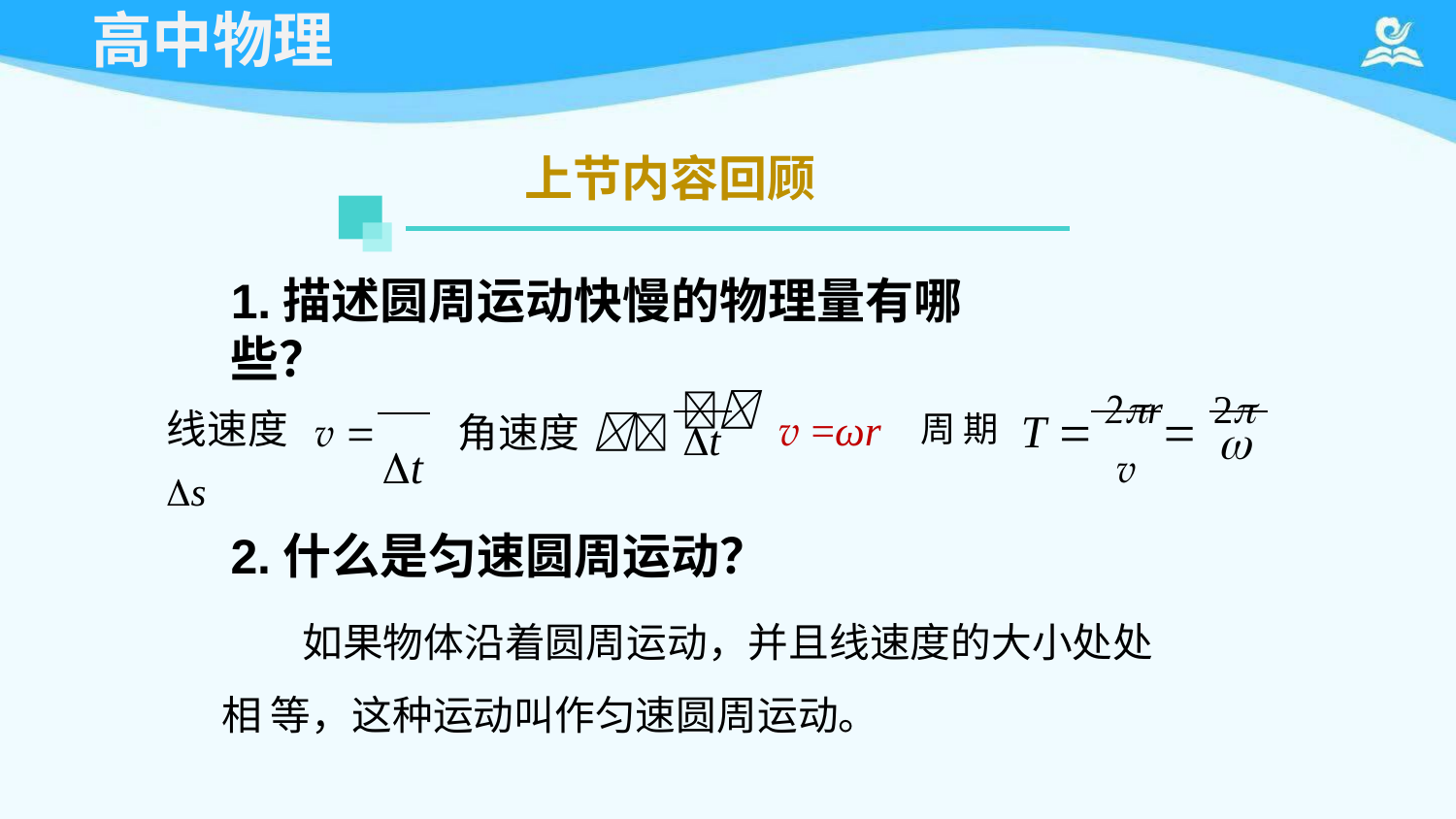

# 高中物理
上节内容回顾

1.描述圆周运动快慢的物理量有哪些？

角速度 ω= Δθ	v =ωr	周 期 T = 2πr = 2π
线速度 v = Δs
ω
Δt

Δt	v

2.什么是匀速圆周运动？
如果物体沿着圆周运动，并且线速度的大小处处相 等，这种运动叫作匀速圆周运动。